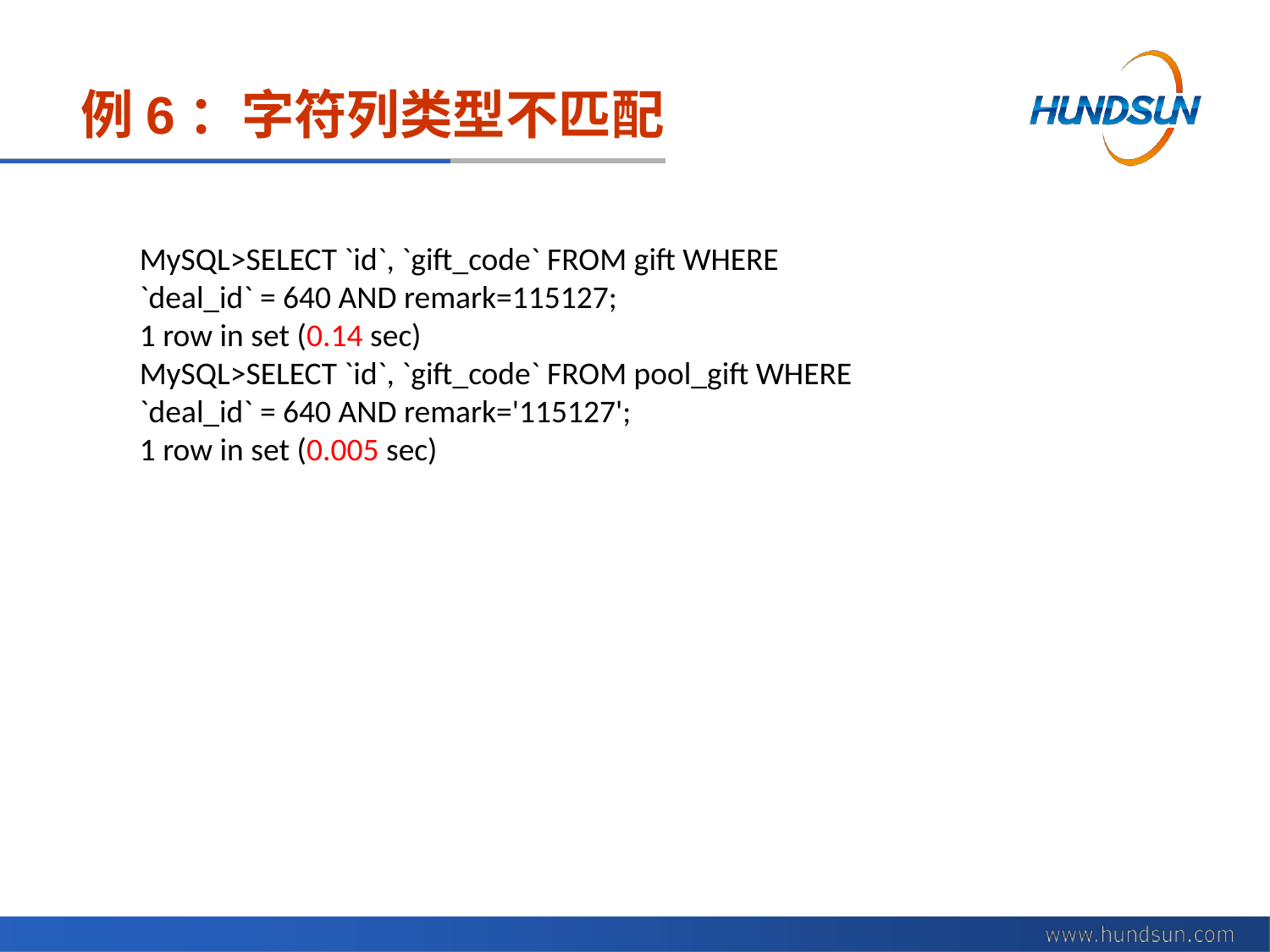

# 例6：字符列类型不匹配
MySQL>SELECT `id`, `gift_code` FROM gift WHERE
`deal_id` = 640 AND remark=115127;
1 row in set (0.14 sec)
MySQL>SELECT `id`, `gift_code` FROM pool_gift WHERE
`deal_id` = 640 AND remark='115127';
1 row in set (0.005 sec)